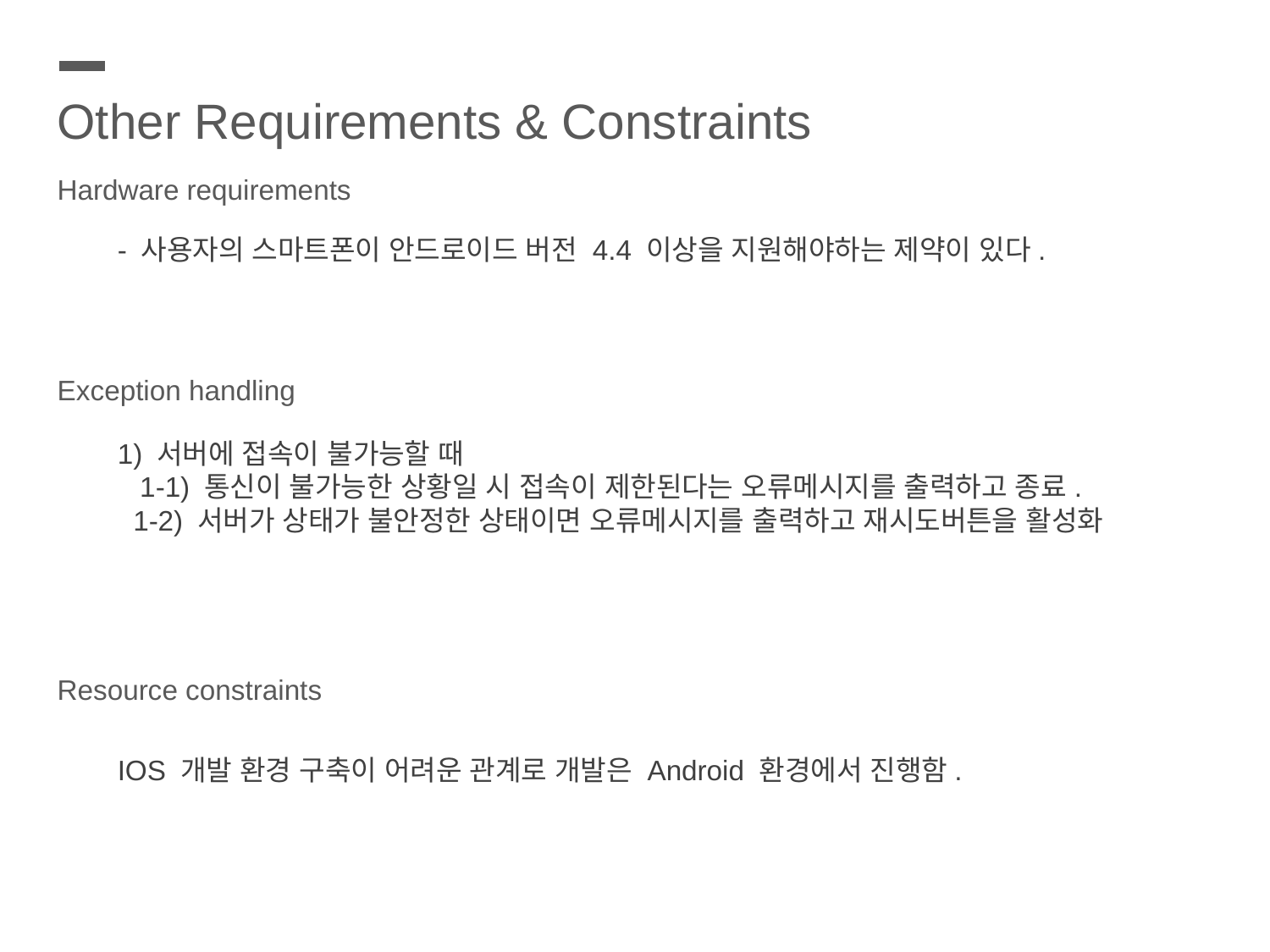

Other Requirements & Constraints
Hardware requirements
- 사용자의 스마트폰이 안드로이드 버전 4.4 이상을 지원해야하는 제약이 있다.
Exception handling
1) 서버에 접속이 불가능할 때
  1-1) 통신이 불가능한 상황일 시 접속이 제한된다는 오류메시지를 출력하고 종료.
  1-2) 서버가 상태가 불안정한 상태이면 오류메시지를 출력하고 재시도버튼을 활성화
Resource constraints
IOS 개발 환경 구축이 어려운 관계로 개발은 Android 환경에서 진행함.